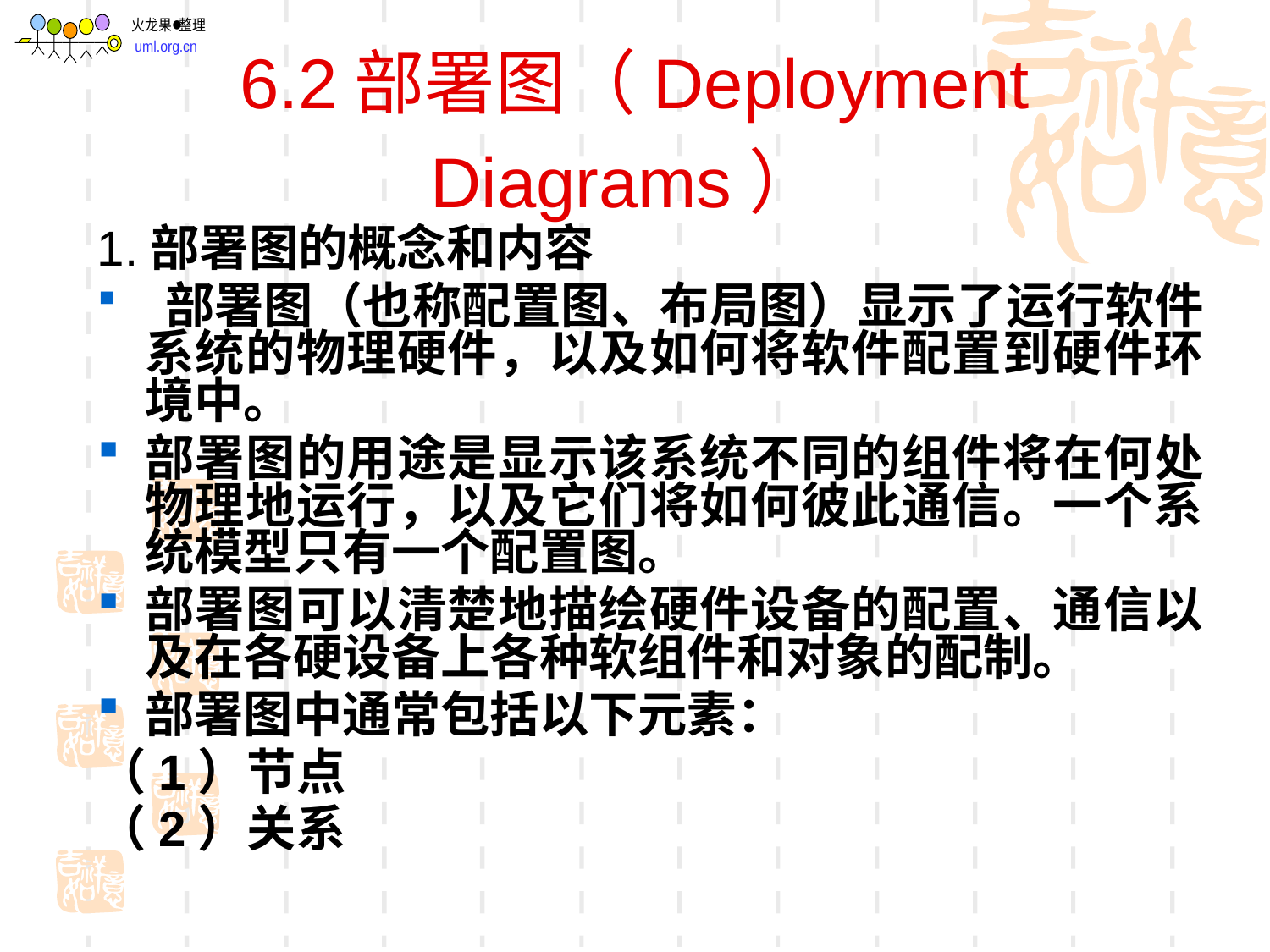

# 6.2部署图（Deployment Diagrams）
1.部署图的概念和内容
 部署图（也称配置图、布局图）显示了运行软件系统的物理硬件，以及如何将软件配置到硬件环境中。
部署图的用途是显示该系统不同的组件将在何处物理地运行，以及它们将如何彼此通信。一个系统模型只有一个配置图。
部署图可以清楚地描绘硬件设备的配置、通信以及在各硬设备上各种软组件和对象的配制。
部署图中通常包括以下元素：
（1）节点
（2）关系